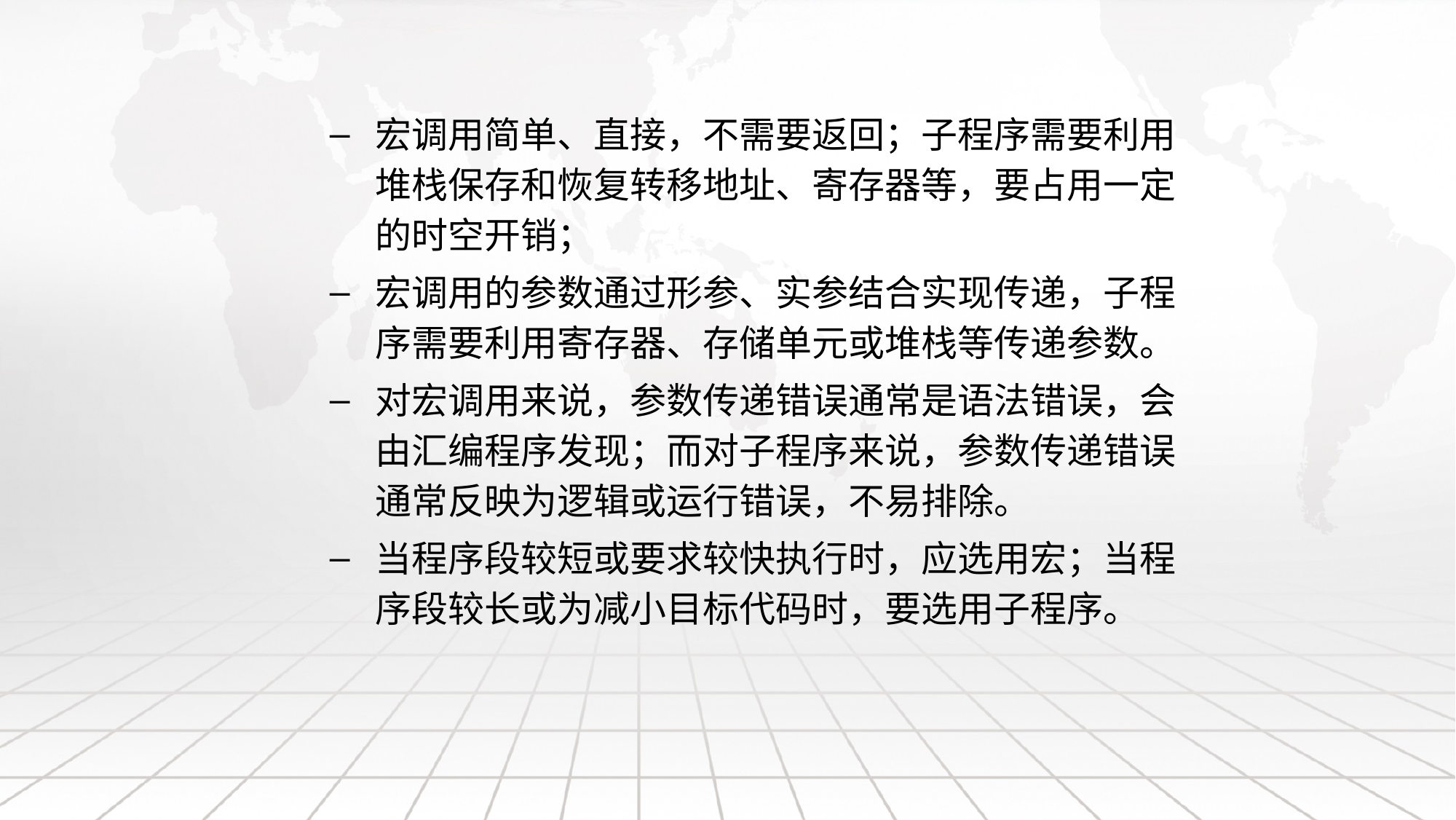

宏调用简单、直接，不需要返回；子程序需要利用堆栈保存和恢复转移地址、寄存器等，要占用一定的时空开销；
宏调用的参数通过形参、实参结合实现传递，子程序需要利用寄存器、存储单元或堆栈等传递参数。
对宏调用来说，参数传递错误通常是语法错误，会由汇编程序发现；而对子程序来说，参数传递错误通常反映为逻辑或运行错误，不易排除。
当程序段较短或要求较快执行时，应选用宏；当程序段较长或为减小目标代码时，要选用子程序。